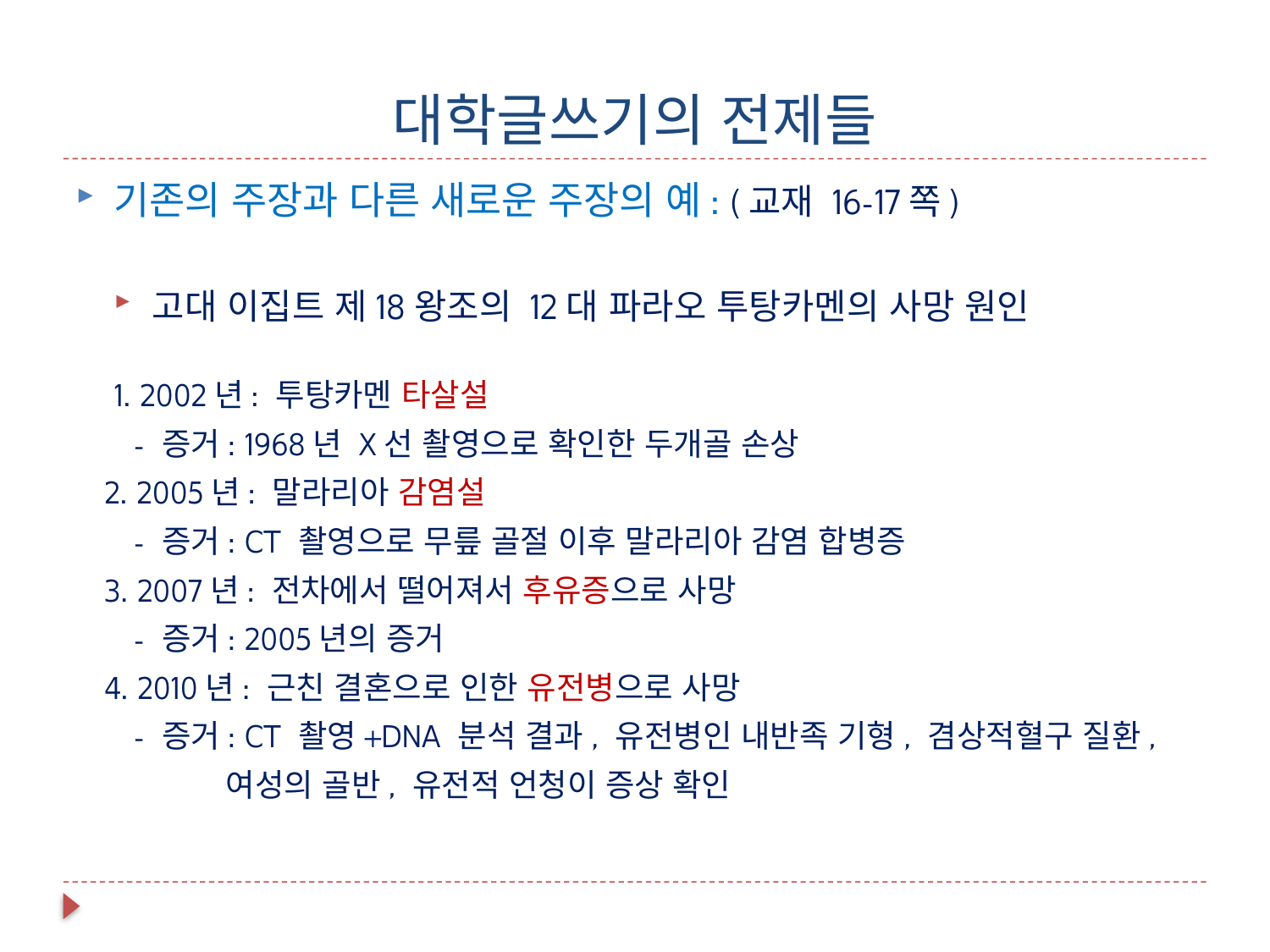

# 대학글쓰기의 전제들
기존의 주장과 다른 새로운 주장의 예: (교재 16-17쪽)

고대 이집트 제18왕조의 12대 파라오 투탕카멘의 사망 원인

1. 2002년: 투탕카멘 타살설
      - 증거: 1968년 X선 촬영으로 확인한 두개골 손상
   2. 2005년: 말라리아 감염설
      - 증거: CT 촬영으로 무릎 골절 이후 말라리아 감염 합병증
   3. 2007년: 전차에서 떨어져서 후유증으로 사망
      - 증거: 2005년의 증거
   4. 2010년: 근친 결혼으로 인한 유전병으로 사망
      - 증거: CT 촬영+DNA 분석 결과, 유전병인 내반족 기형, 겸상적혈구 질환,
                여성의 골반, 유전적 언청이 증상 확인